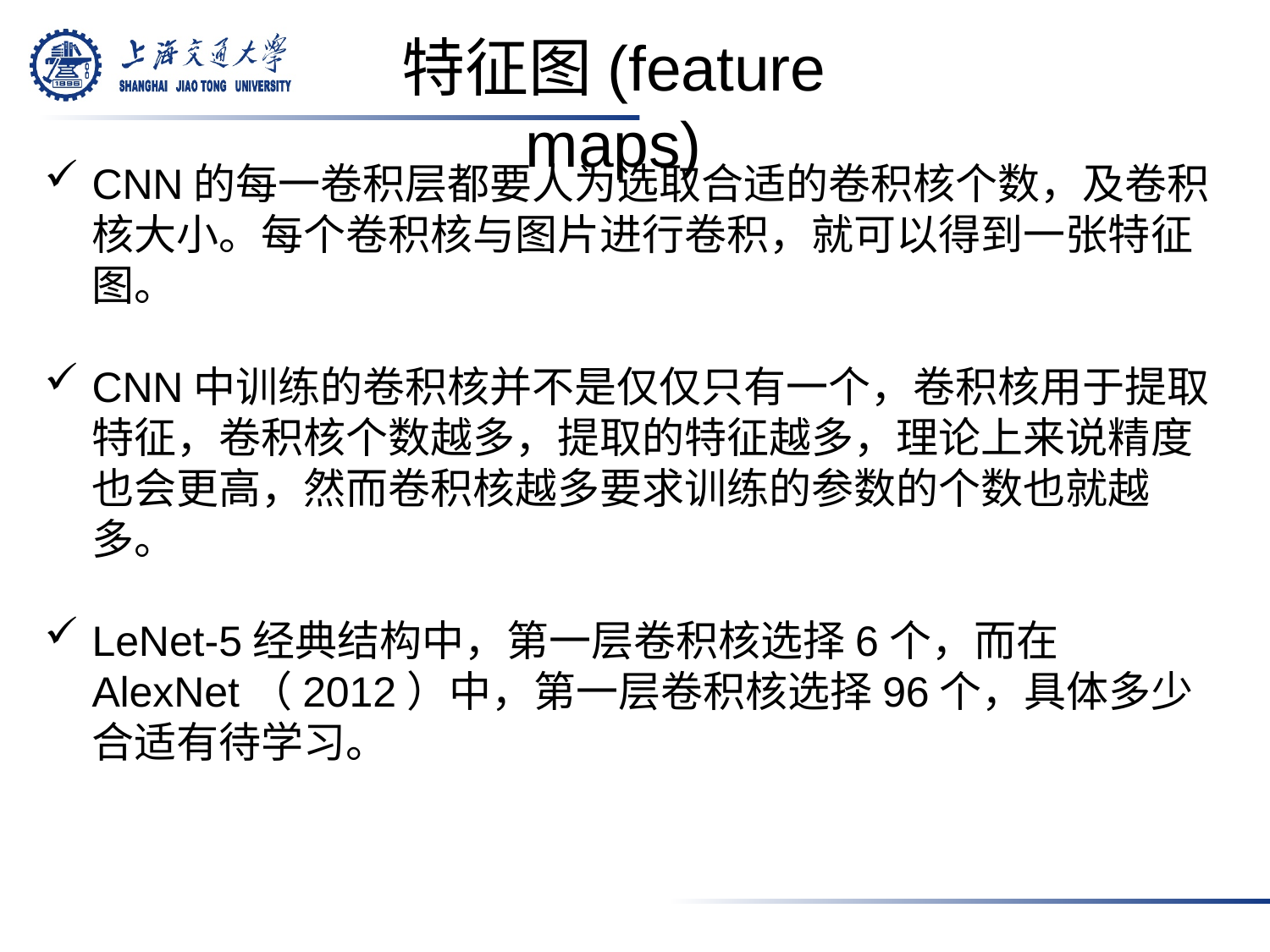

特征图(feature maps)
CNN的每一卷积层都要人为选取合适的卷积核个数，及卷积核大小。每个卷积核与图片进行卷积，就可以得到一张特征图。

CNN中训练的卷积核并不是仅仅只有一个，卷积核用于提取特征，卷积核个数越多，提取的特征越多，理论上来说精度也会更高，然而卷积核越多要求训练的参数的个数也就越多。

LeNet-5经典结构中，第一层卷积核选择6个，而在AlexNet（2012）中，第一层卷积核选择96个，具体多少合适有待学习。